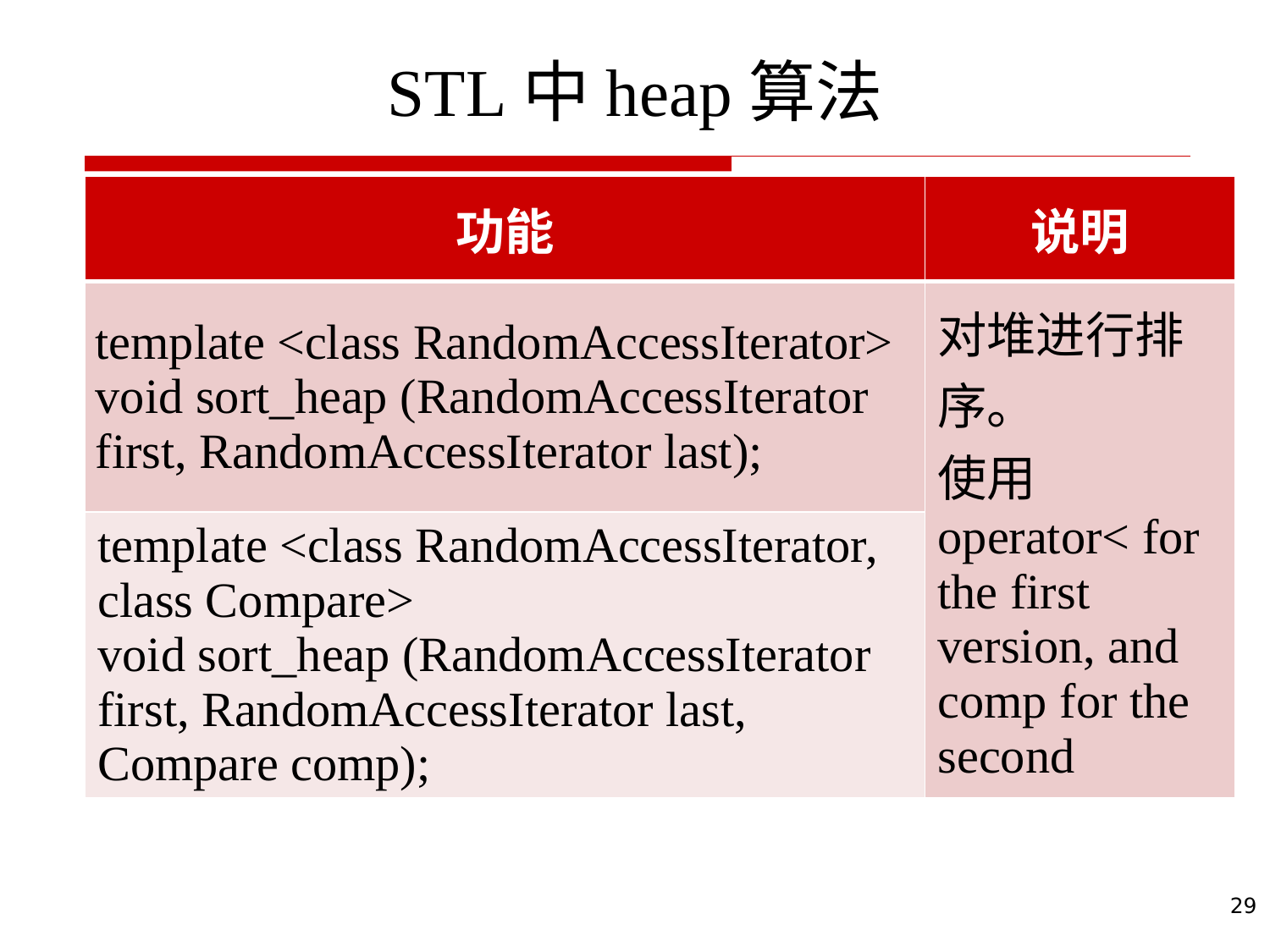

# STL中heap算法

| 功能 | 说明 |
| --- | --- |
| template <class RandomAccessIterator> void sort\_heap (RandomAccessIterator first, RandomAccessIterator last); | 对堆进行排序。 使用operator< for the first version, and comp for the second |
| template <class RandomAccessIterator, class Compare> void sort\_heap (RandomAccessIterator first, RandomAccessIterator last, Compare comp); |  |
29